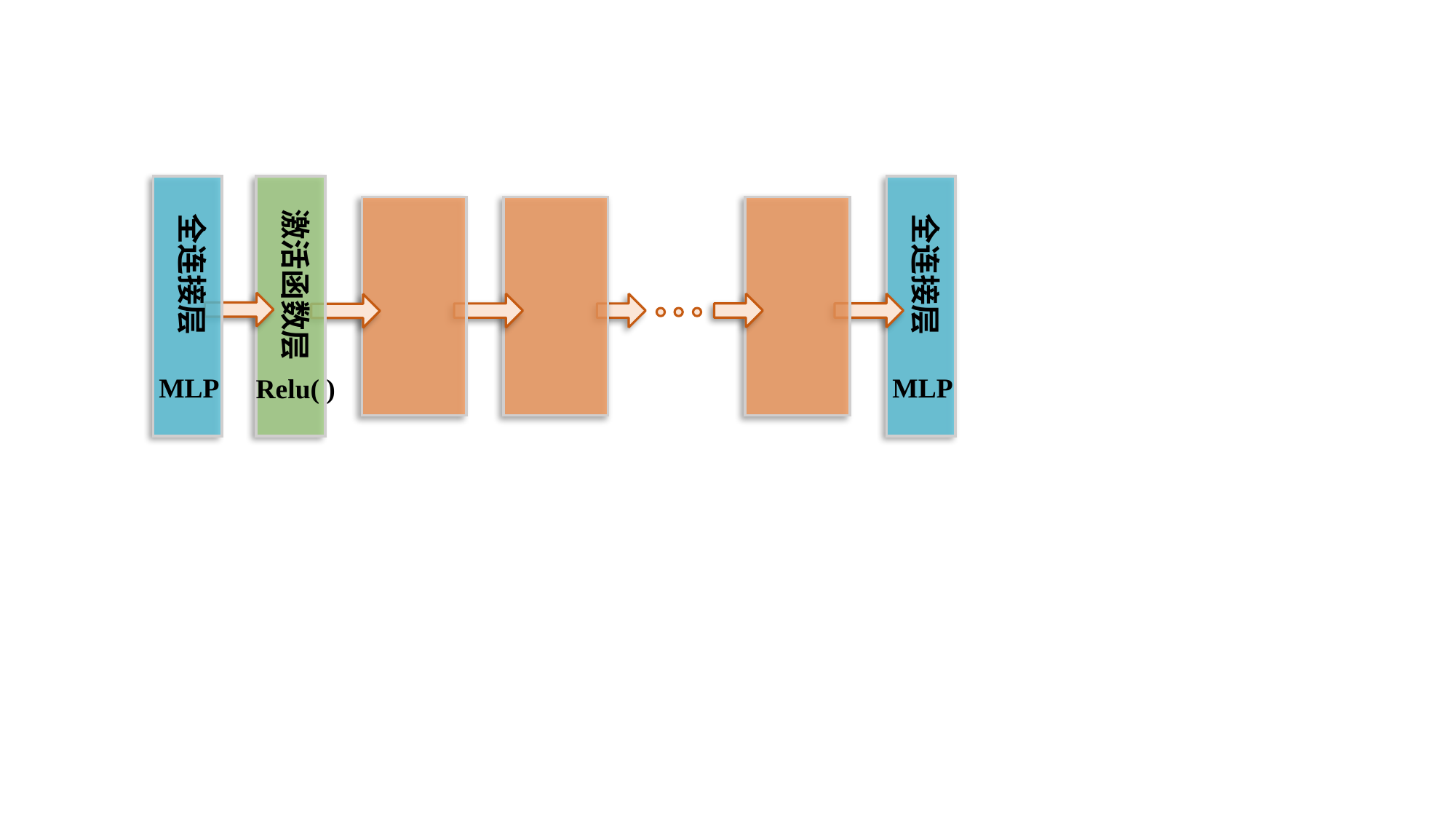

激活函数层
全连接层
全连接层

MLP
MLP
Relu( )